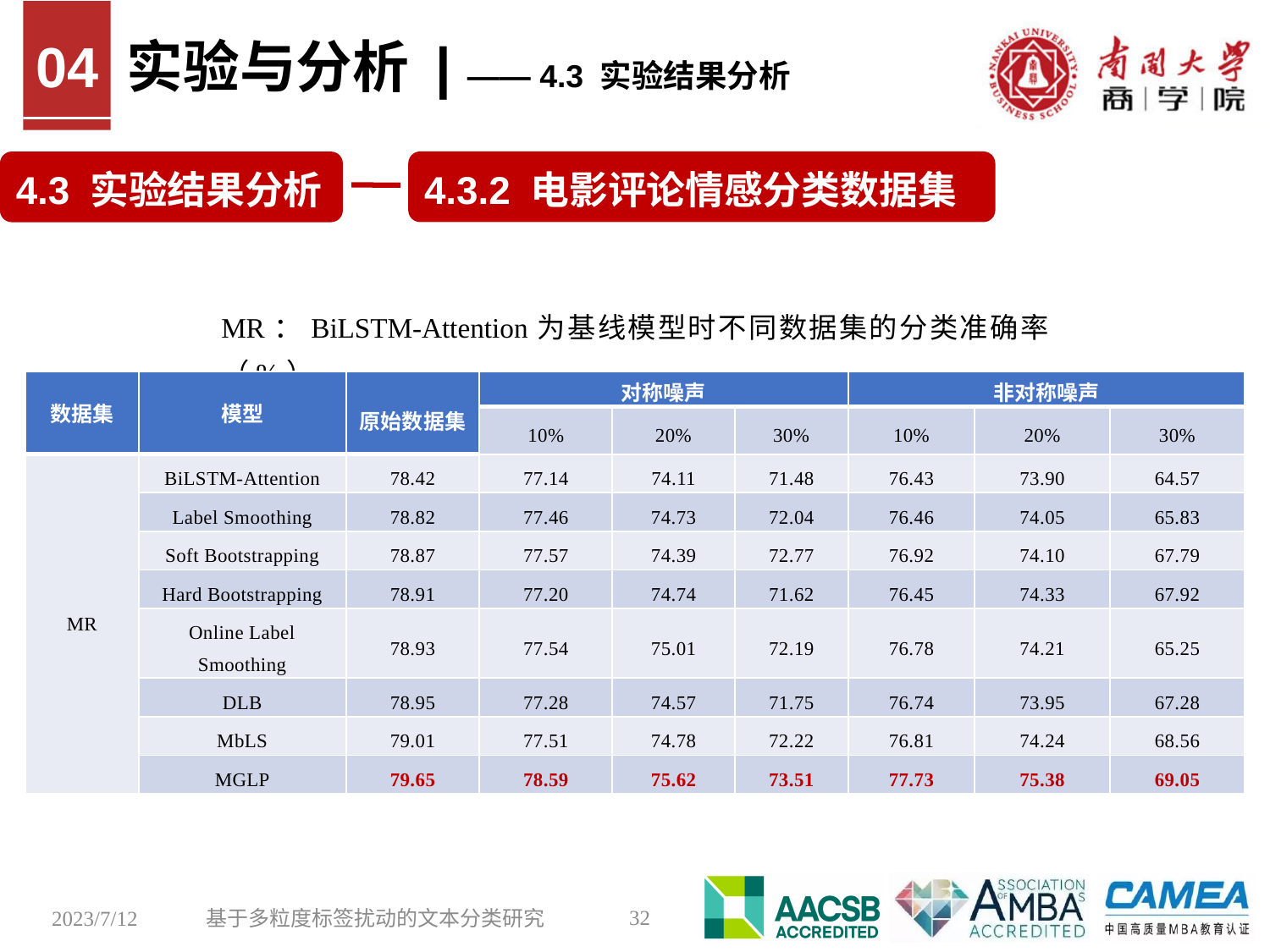

实验与分析 | —— 4.3 实验结果分析
04
4.3.2 电影评论情感分类数据集
4.3 实验结果分析
MR：BiLSTM-Attention为基线模型时不同数据集的分类准确率（%）
| 数据集 | 模型 | 原始数据集 | 对称噪声 |  |  | 非对称噪声 |  |  |
| --- | --- | --- | --- | --- | --- | --- | --- | --- |
|  |  | 原始数据集 | 10% | 20% | 30% | 10% | 20% | 30% |
| MR | BiLSTM-Attention | 78.42 | 77.14 | 74.11 | 71.48 | 76.43 | 73.90 | 64.57 |
|  | Label Smoothing | 78.82 | 77.46 | 74.73 | 72.04 | 76.46 | 74.05 | 65.83 |
|  | Soft Bootstrapping | 78.87 | 77.57 | 74.39 | 72.77 | 76.92 | 74.10 | 67.79 |
|  | Hard Bootstrapping | 78.91 | 77.20 | 74.74 | 71.62 | 76.45 | 74.33 | 67.92 |
|  | Online Label Smoothing | 78.93 | 77.54 | 75.01 | 72.19 | 76.78 | 74.21 | 65.25 |
|  | DLB | 78.95 | 77.28 | 74.57 | 71.75 | 76.74 | 73.95 | 67.28 |
|  | MbLS | 79.01 | 77.51 | 74.78 | 72.22 | 76.81 | 74.24 | 68.56 |
|  | MGLP | 79.65 | 78.59 | 75.62 | 73.51 | 77.73 | 75.38 | 69.05 |
32
2023/7/12
基于多粒度标签扰动的文本分类研究